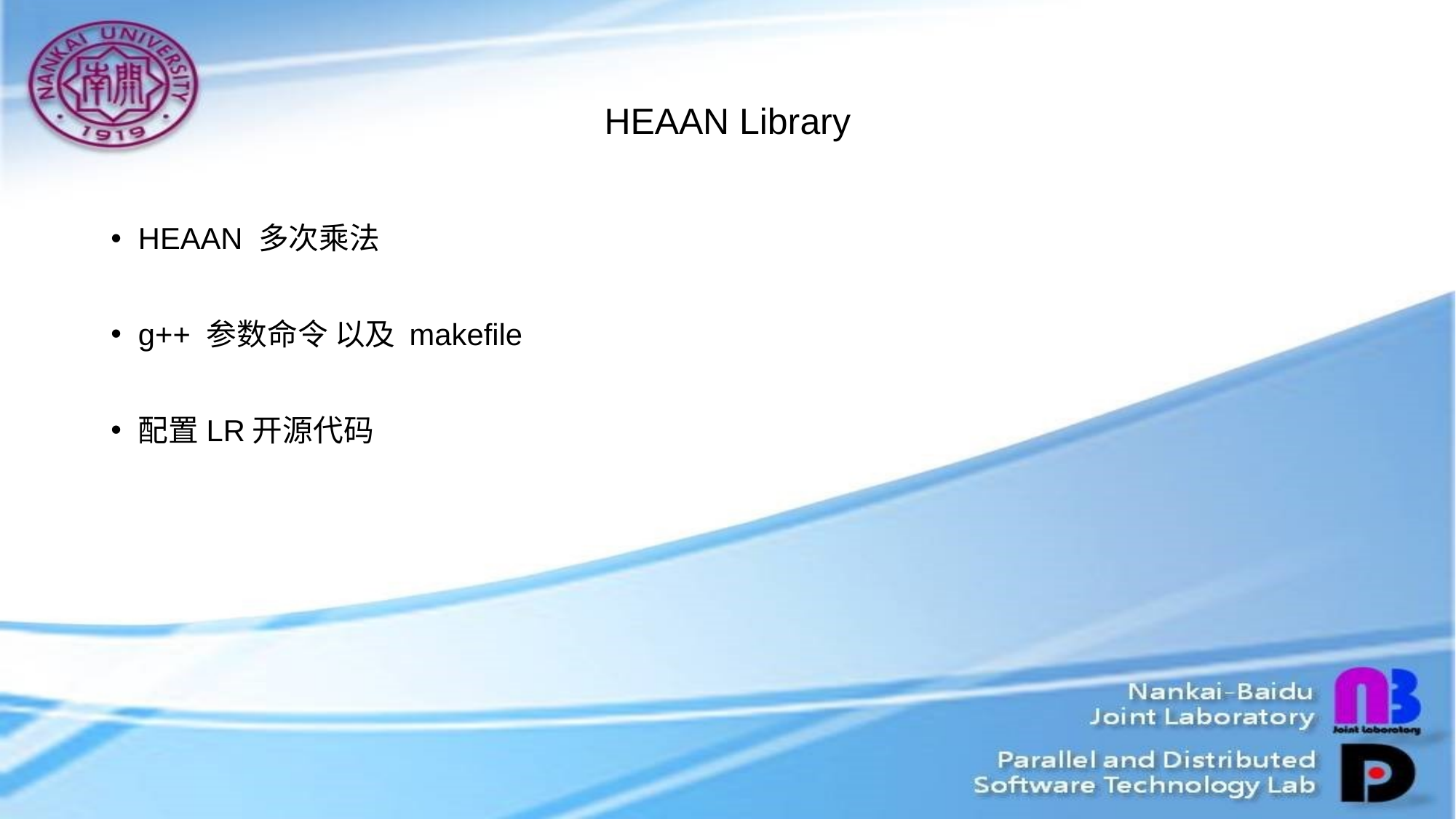

# HEAAN Library
HEAAN 多次乘法

g++ 参数命令 以及 makefile

配置LR开源代码